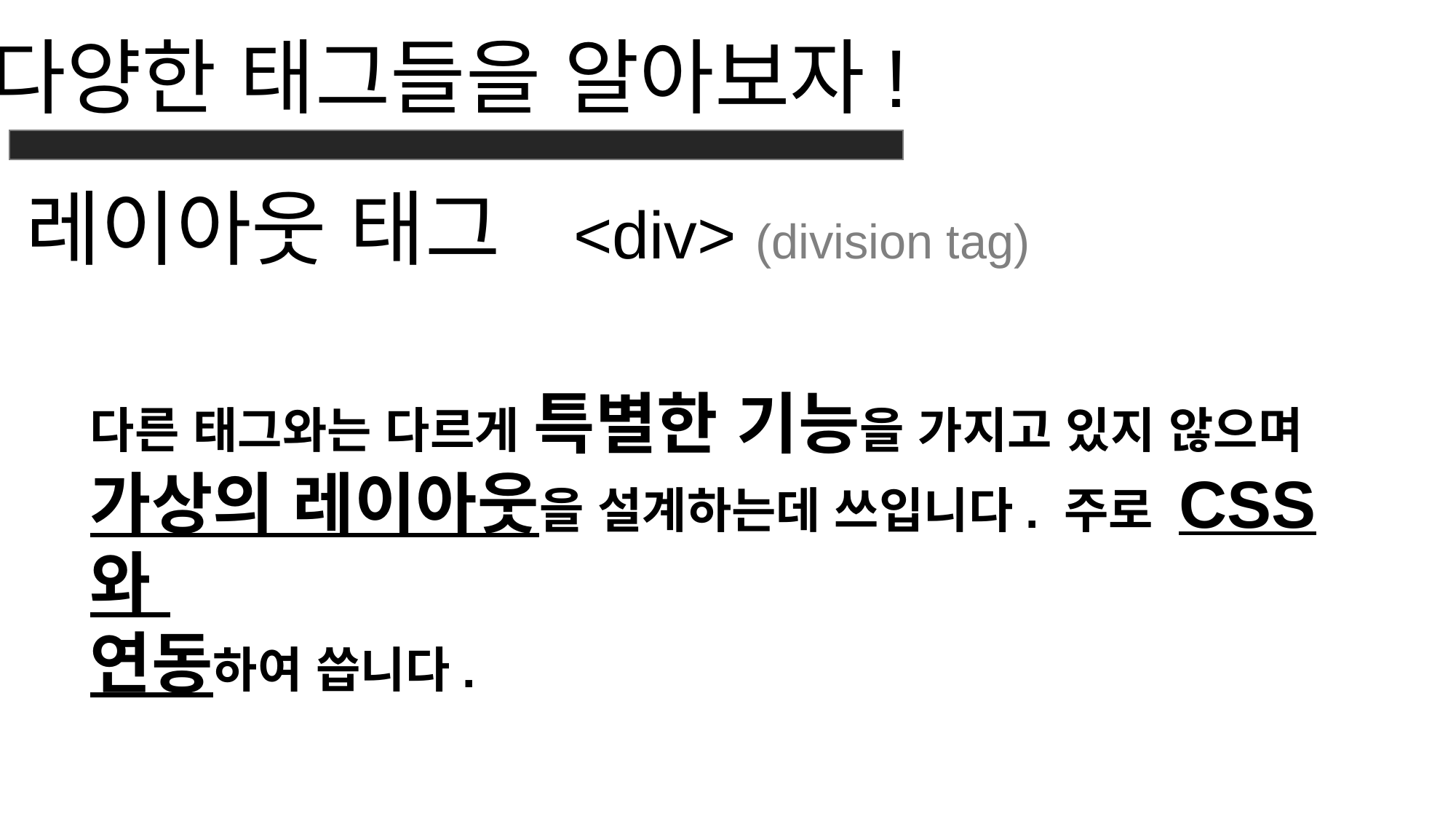

다양한 태그들을 알아보자!
<div> (division tag)

레이아웃 태그
다른 태그와는 다르게 특별한 기능을 가지고 있지 않으며
가상의 레이아웃을 설계하는데 쓰입니다. 주로 CSS와
연동하여 씁니다.